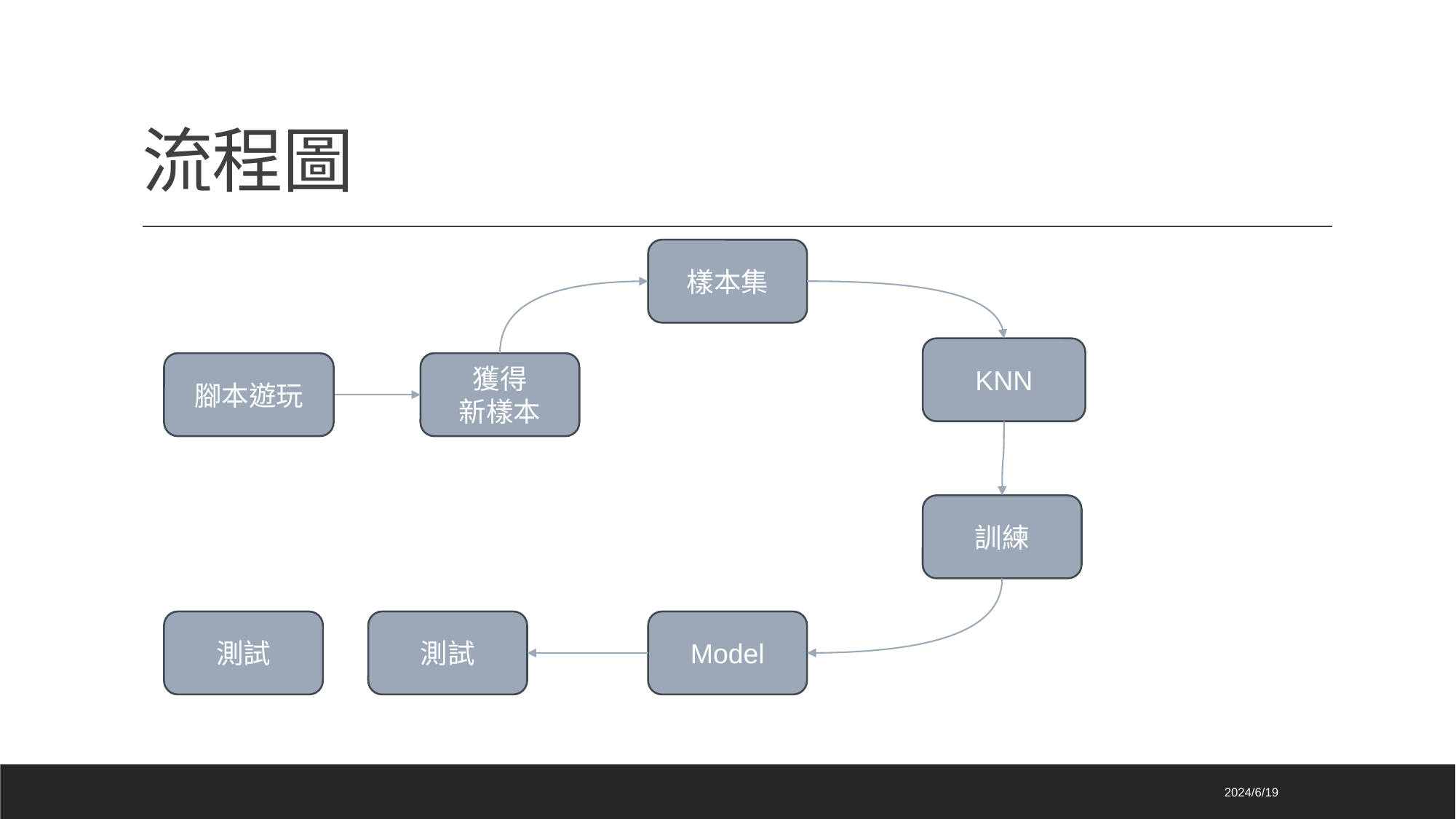

# 流程圖
樣本集
KNN
腳本遊玩
獲得
新樣本
訓練
測試
測試
Model
2024/6/19